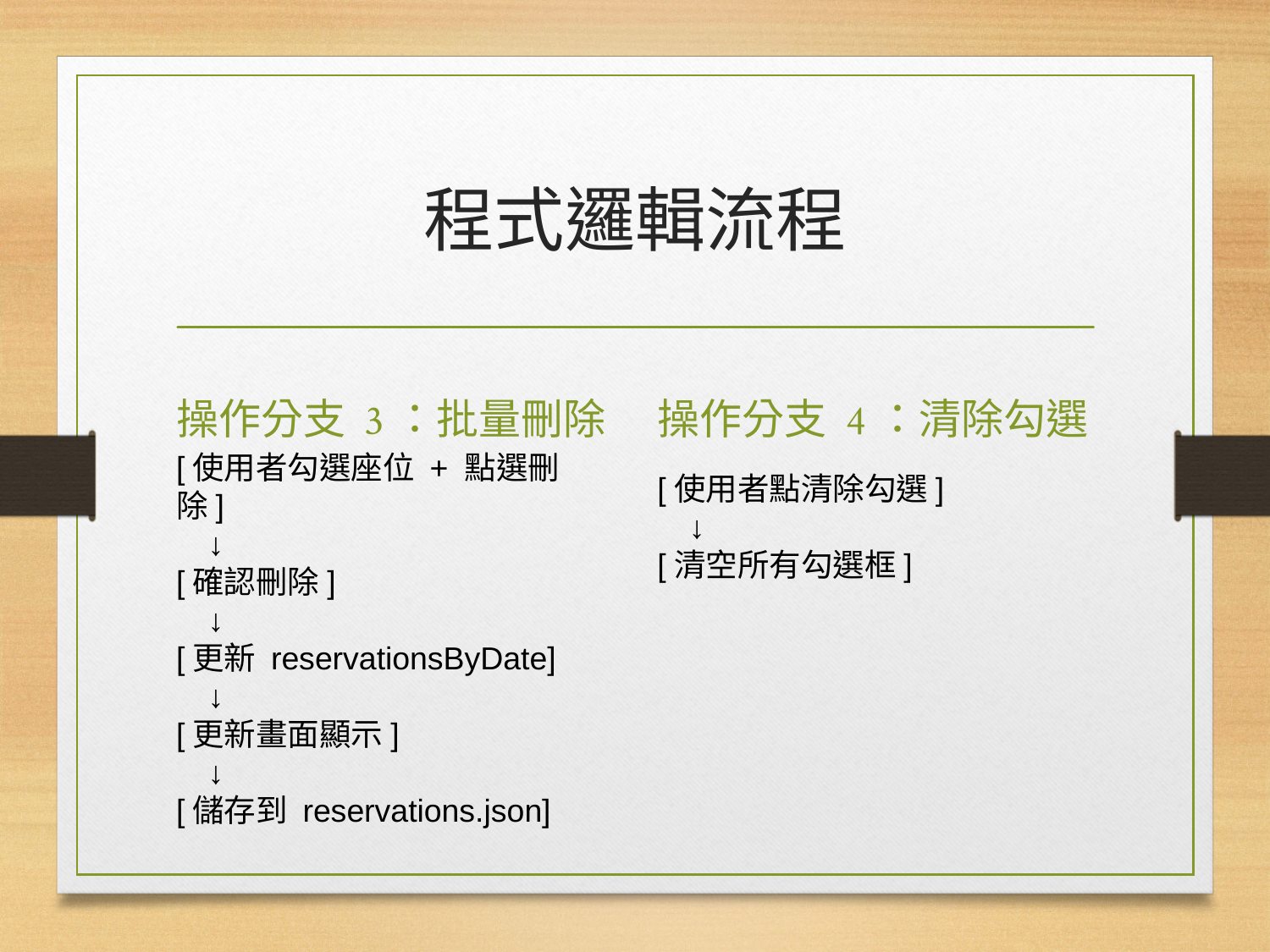

# 程式邏輯流程
操作分支 3：批量刪除
操作分支 4：清除勾選
[使用者勾選座位 + 點選刪除]
 ↓
[確認刪除]
 ↓
[更新 reservationsByDate]
 ↓
[更新畫面顯示]
 ↓
[儲存到 reservations.json]
[使用者點清除勾選]
 ↓
[清空所有勾選框]